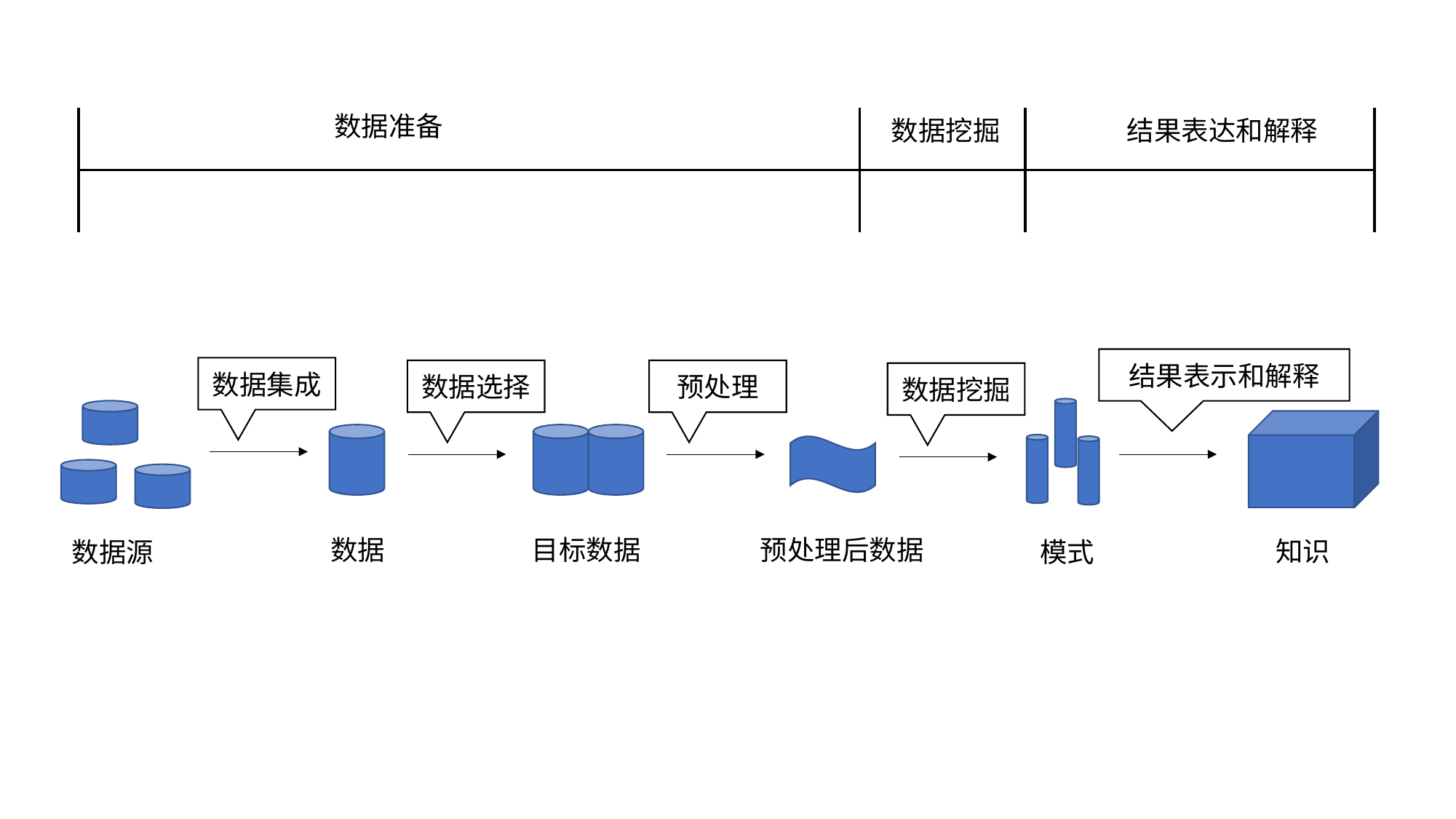

数据准备
数据挖掘
结果表达和解释
结果表示和解释
数据集成
数据选择
预处理
数据挖掘

数据
目标数据
预处理后数据
知识
数据源
模式